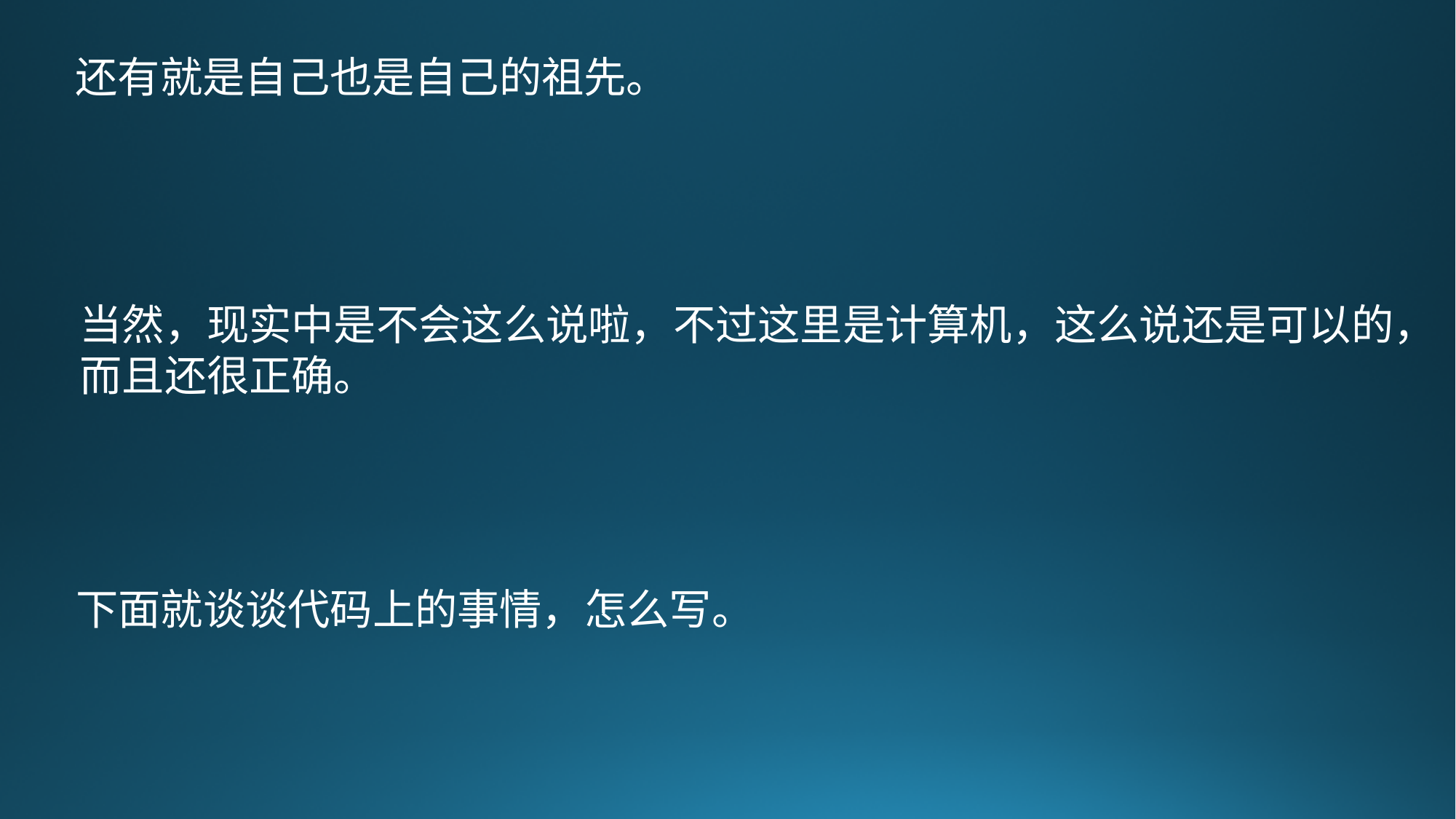

还有就是自己也是自己的祖先。
当然，现实中是不会这么说啦，不过这里是计算机，这么说还是可以的，
而且还很正确。
下面就谈谈代码上的事情，怎么写。